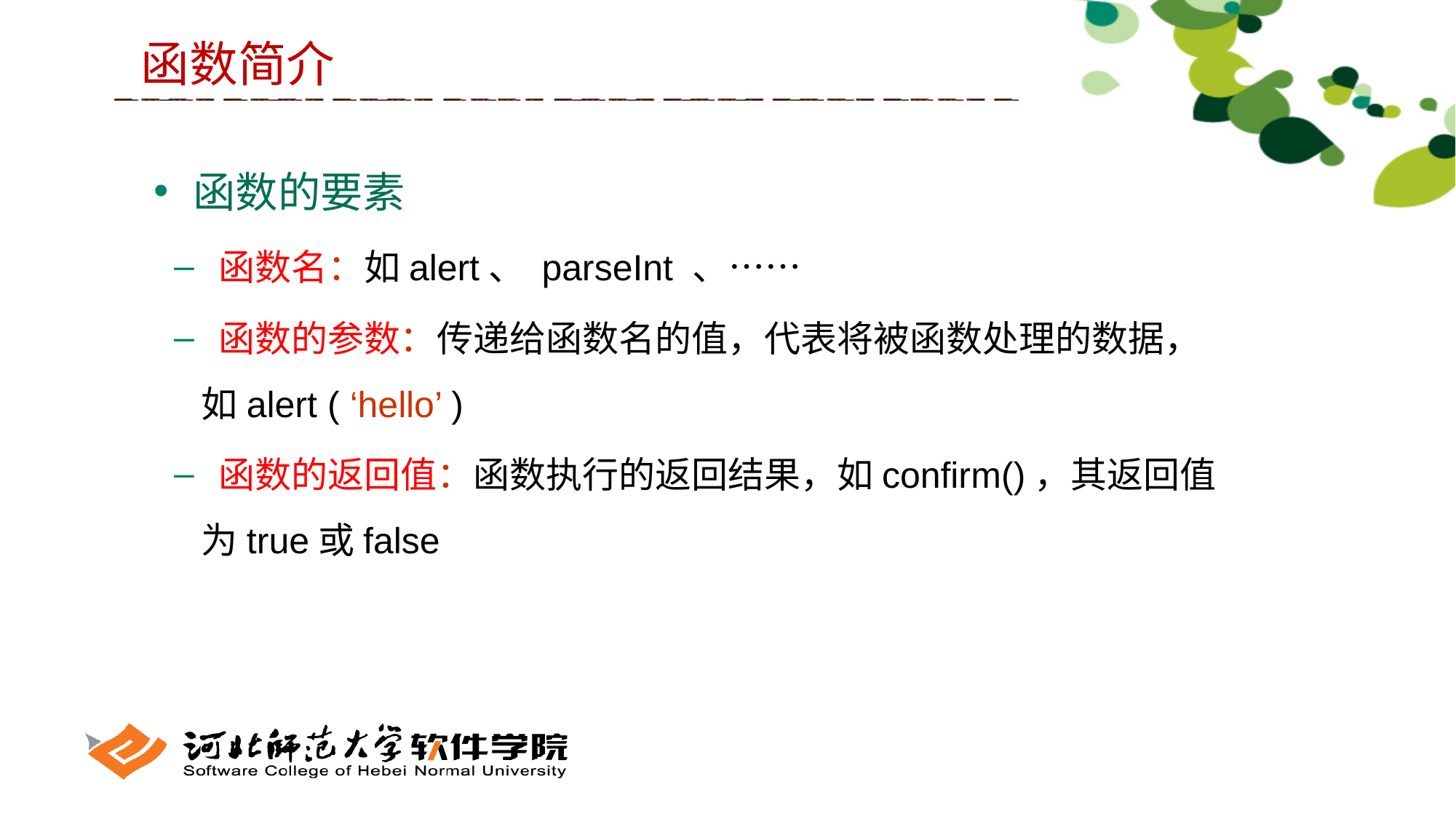

函数简介
 函数的要素
 函数名：如alert、 parseInt 、……
 函数的参数：传递给函数名的值，代表将被函数处理的数据，如alert ( ‘hello’ )
 函数的返回值：函数执行的返回结果，如confirm()，其返回值为true或false